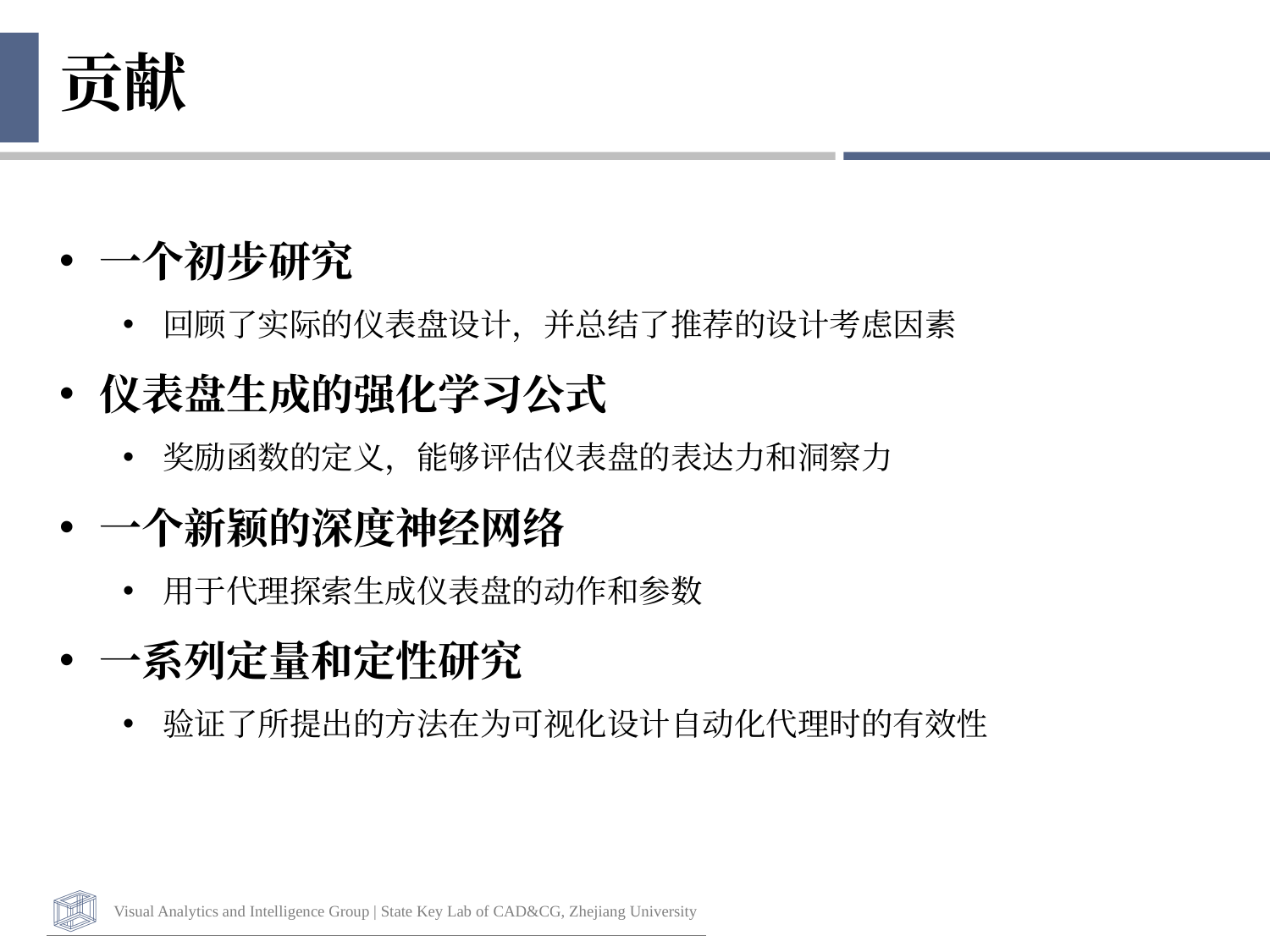

# 贡献
一个初步研究
回顾了实际的仪表盘设计，并总结了推荐的设计考虑因素
仪表盘生成的强化学习公式
奖励函数的定义，能够评估仪表盘的表达力和洞察力
一个新颖的深度神经网络
用于代理探索生成仪表盘的动作和参数
一系列定量和定性研究
验证了所提出的方法在为可视化设计自动化代理时的有效性